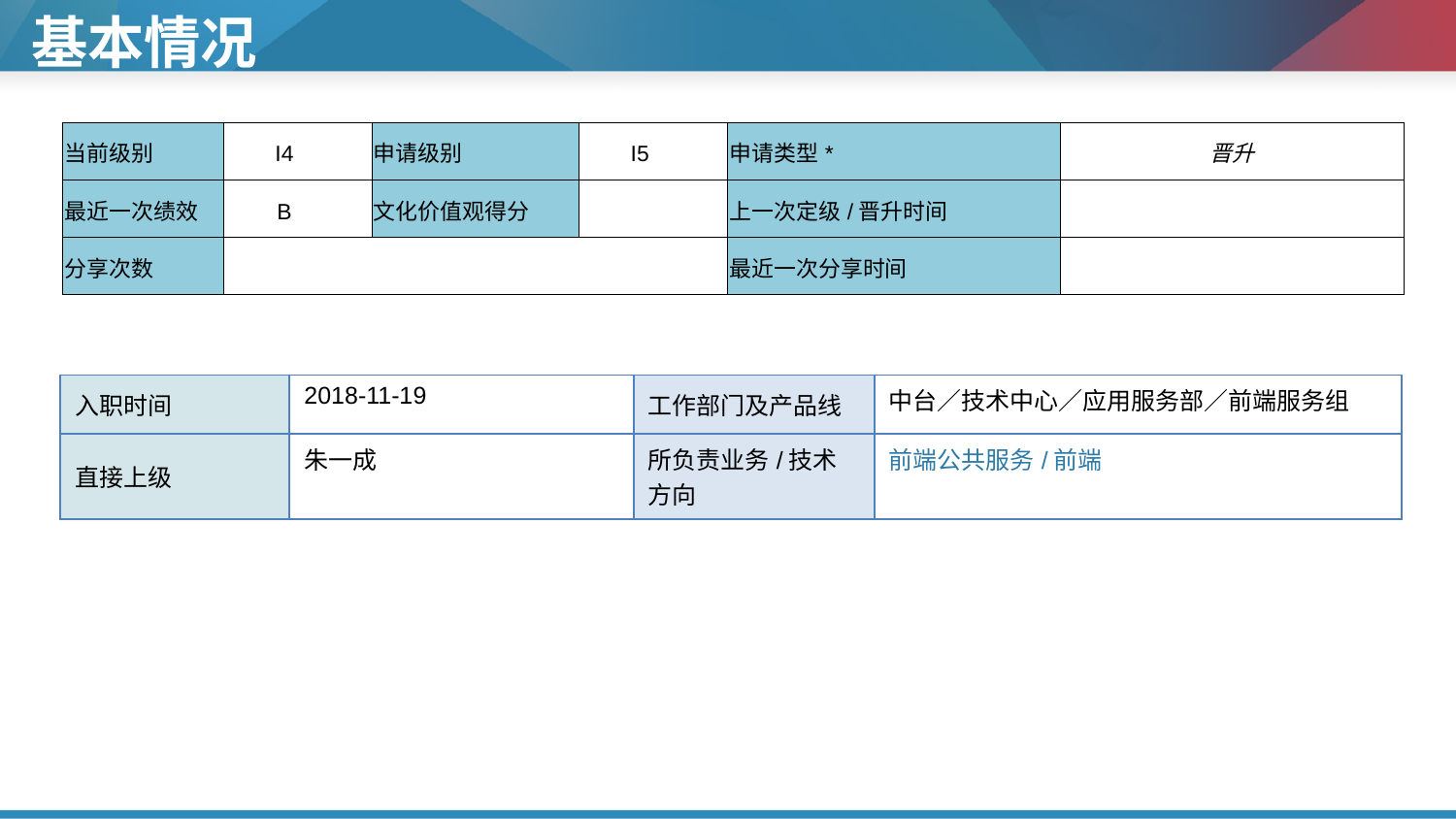

基本情况
| 当前级别 | I4 | 申请级别 | I5 | 申请类型\* | 晋升 |
| --- | --- | --- | --- | --- | --- |
| 最近一次绩效 | B | 文化价值观得分 |  | 上一次定级/晋升时间 |  |
| 分享次数 |  |  |  | 最近一次分享时间 |  |
| 入职时间 | 2018-11-19 | 工作部门及产品线 | 中台／技术中心／应用服务部／前端服务组 |
| --- | --- | --- | --- |
| 直接上级 | 朱一成 | 所负责业务/技术方向 | 前端公共服务/前端 |